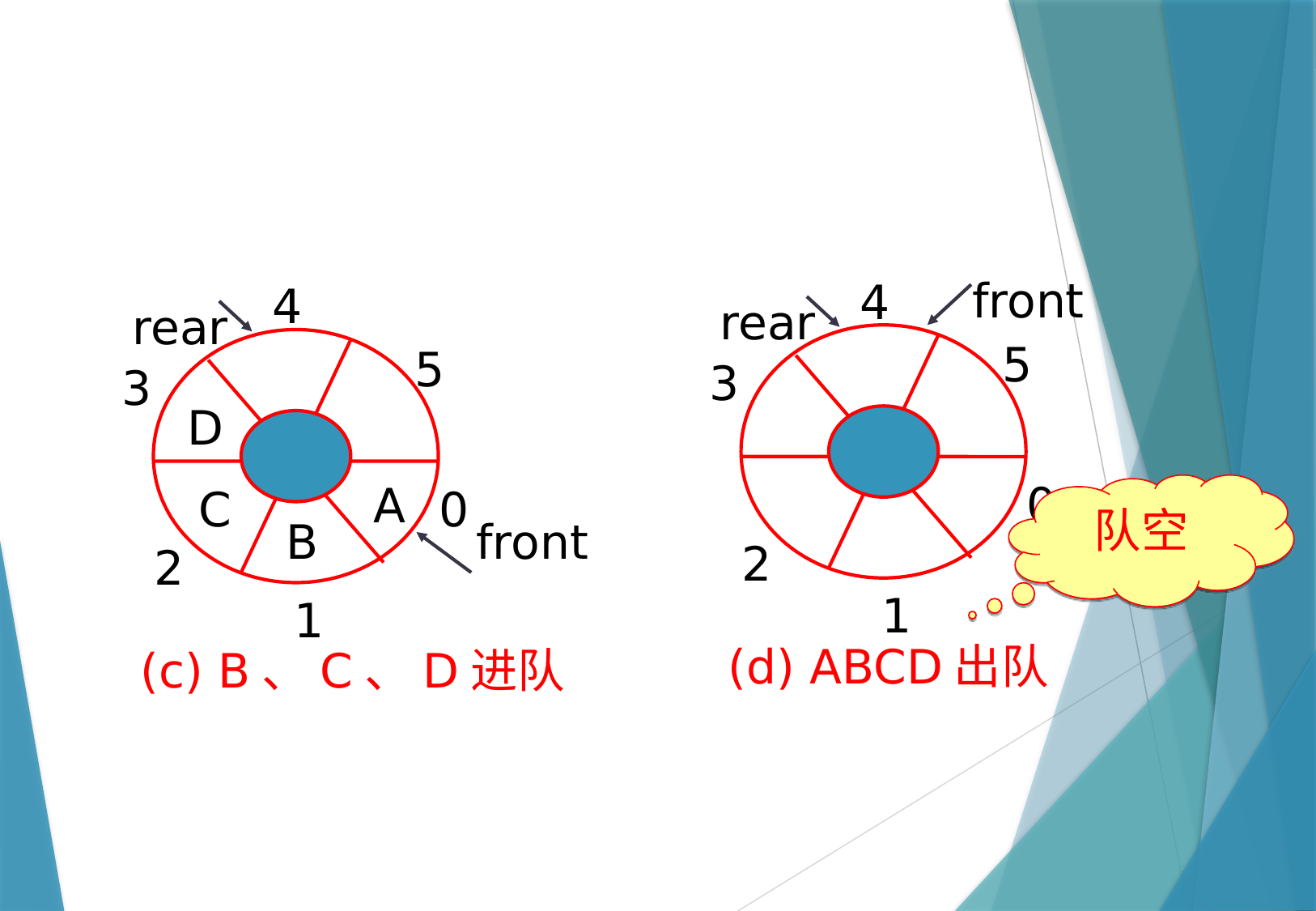

front
4

rear

5
3
0
2
1
  (d) ABCD出队
4
rear

5
3
D
A
C
0
B
2

1
  (c) B、C、D进队
 front
队空